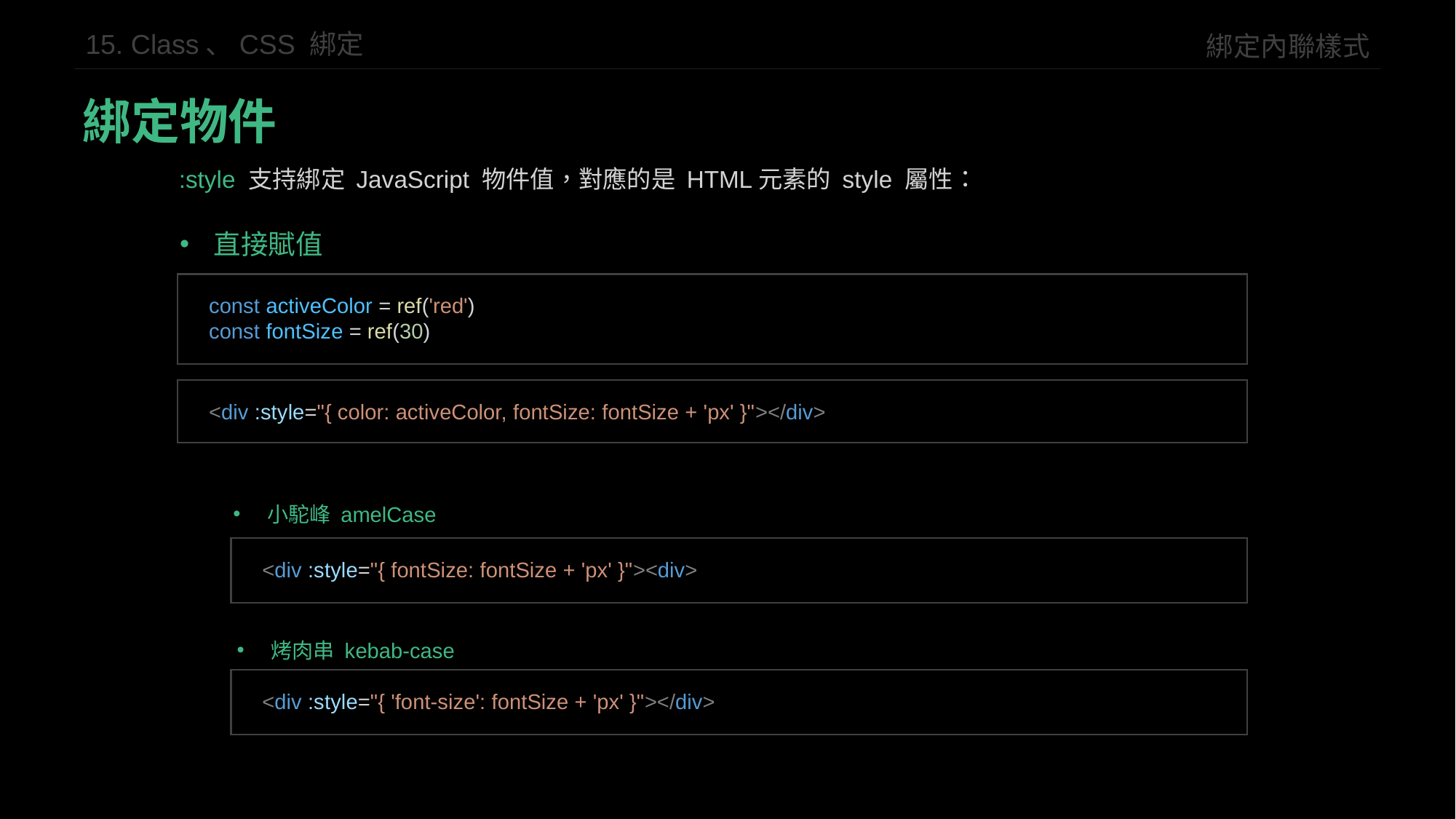

綁定內聯樣式
15. Class、CSS 綁定
綁定物件
:style 支持綁定 JavaScript 物件值，對應的是 HTML元素的 style 屬性：
直接賦值

const activeColor = ref('red')
const fontSize = ref(30)

<div :style="{ color: activeColor, fontSize: fontSize + 'px' }"></div>
小駝峰 amelCase

<div :style="{ fontSize: fontSize + 'px' }"><div>
烤肉串 kebab-case

<div :style="{ 'font-size': fontSize + 'px' }"></div>